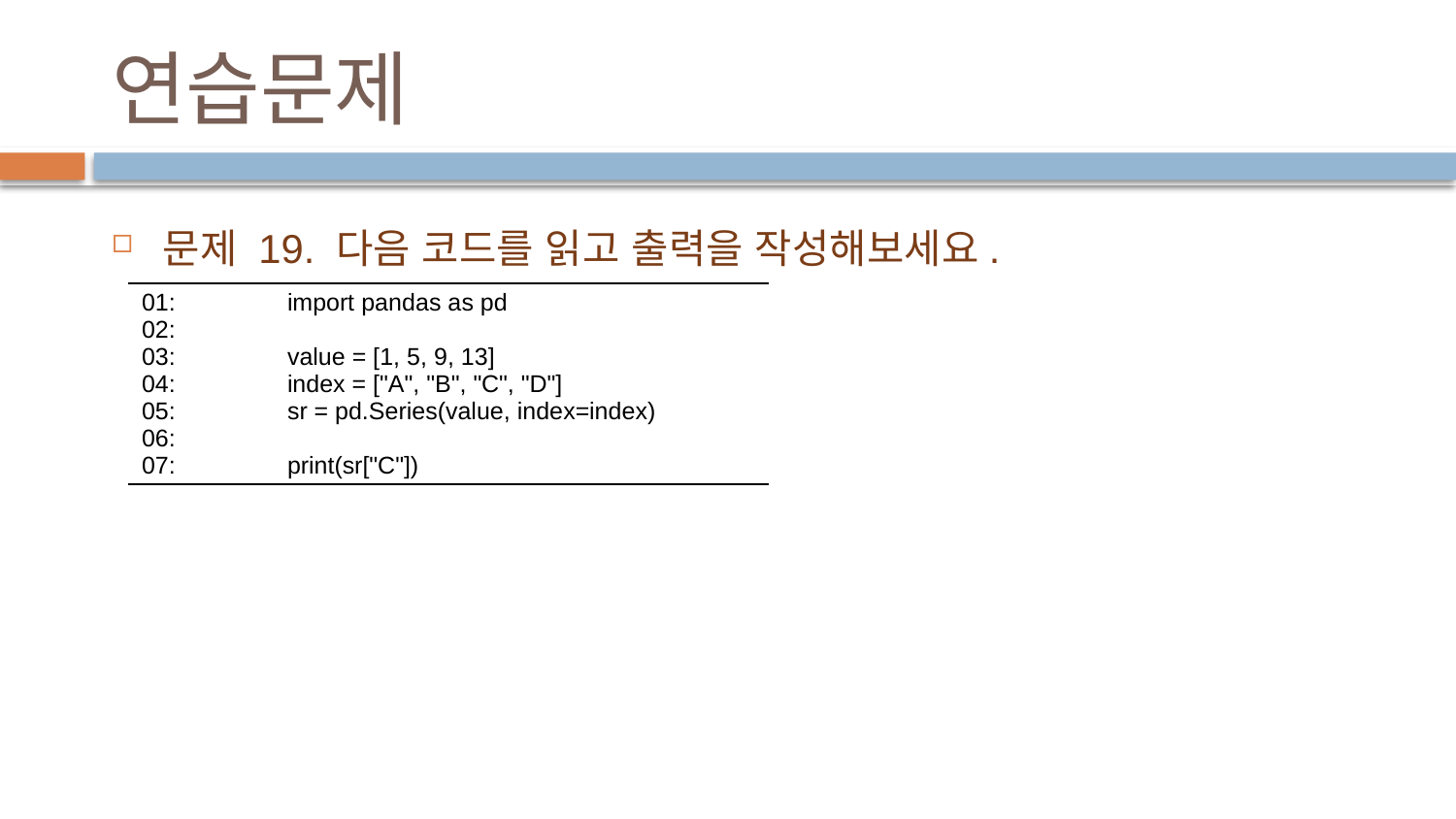

# 연습문제
문제 19. 다음 코드를 읽고 출력을 작성해보세요.
| 01: import pandas as pd 02: 03: value = [1, 5, 9, 13] 04: index = ["A", "B", "C", "D"] 05: sr = pd.Series(value, index=index) 06: 07: print(sr["C"]) |
| --- |